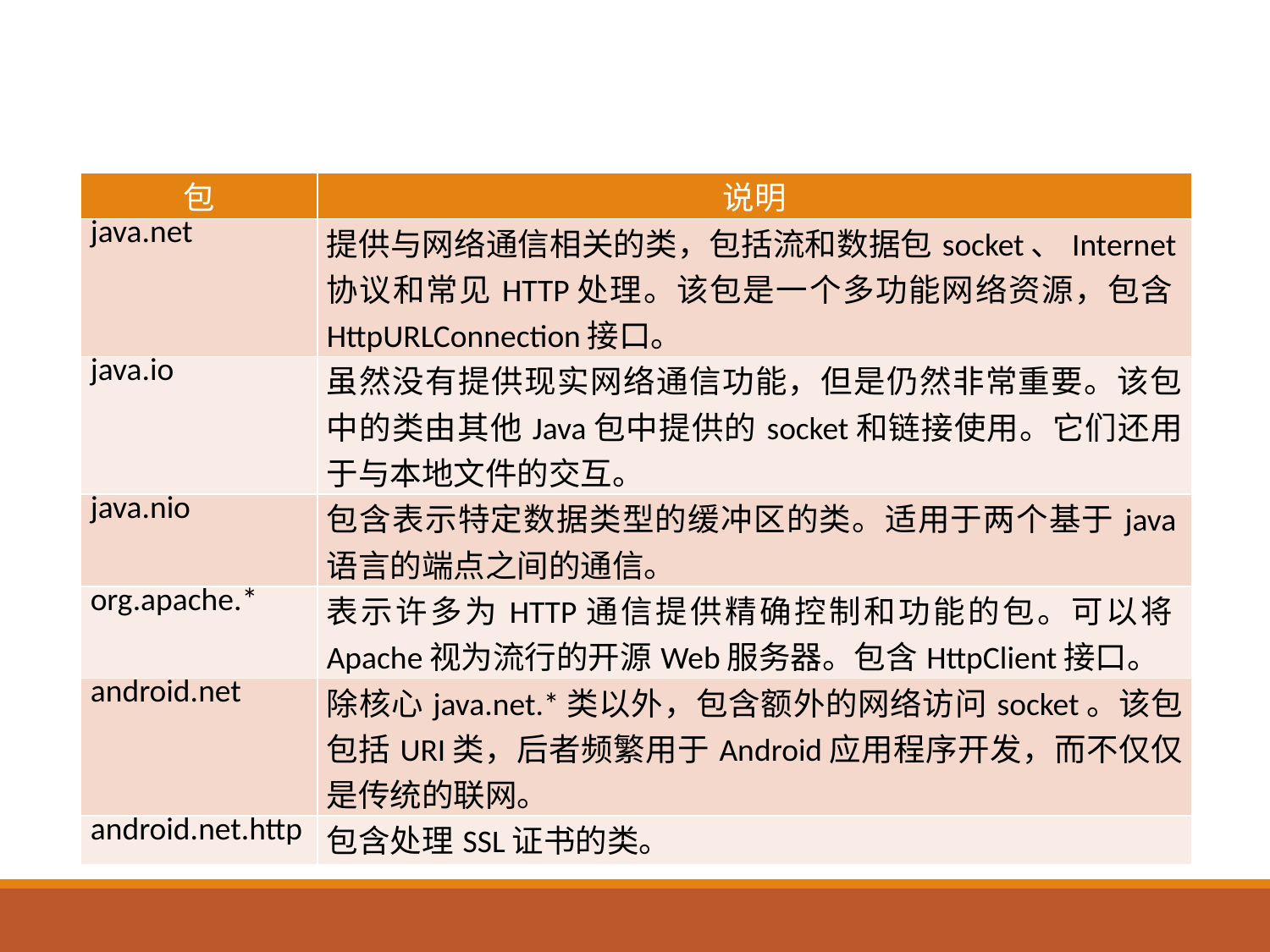

| 包 | 说明 |
| --- | --- |
| java.net | 提供与网络通信相关的类，包括流和数据包socket、Internet协议和常见HTTP处理。该包是一个多功能网络资源，包含HttpURLConnection接口。 |
| java.io | 虽然没有提供现实网络通信功能，但是仍然非常重要。该包中的类由其他Java包中提供的socket和链接使用。它们还用于与本地文件的交互。 |
| java.nio | 包含表示特定数据类型的缓冲区的类。适用于两个基于java语言的端点之间的通信。 |
| org.apache.\* | 表示许多为HTTP通信提供精确控制和功能的包。可以将Apache视为流行的开源Web服务器。包含HttpClient接口。 |
| android.net | 除核心java.net.\*类以外，包含额外的网络访问socket。该包包括URI类，后者频繁用于Android应用程序开发，而不仅仅是传统的联网。 |
| android.net.http | 包含处理SSL证书的类。 |